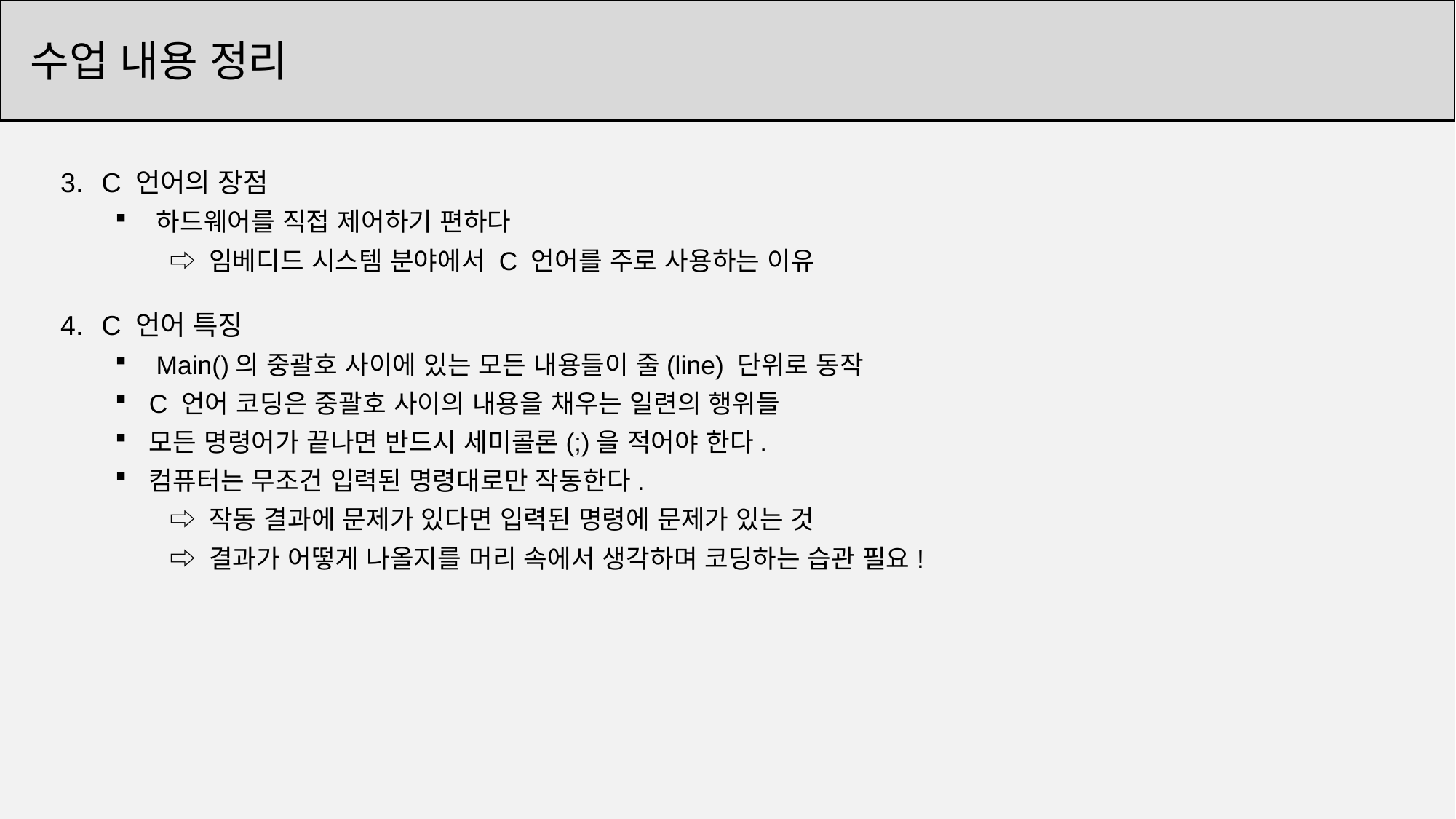

수업 내용 정리
C 언어의 장점
하드웨어를 직접 제어하기 편하다
⇨ 임베디드 시스템 분야에서 C 언어를 주로 사용하는 이유

C 언어 특징
Main()의 중괄호 사이에 있는 모든 내용들이 줄(line) 단위로 동작
C 언어 코딩은 중괄호 사이의 내용을 채우는 일련의 행위들
모든 명령어가 끝나면 반드시 세미콜론(;)을 적어야 한다.
컴퓨터는 무조건 입력된 명령대로만 작동한다.
⇨ 작동 결과에 문제가 있다면 입력된 명령에 문제가 있는 것
⇨ 결과가 어떻게 나올지를 머리 속에서 생각하며 코딩하는 습관 필요!